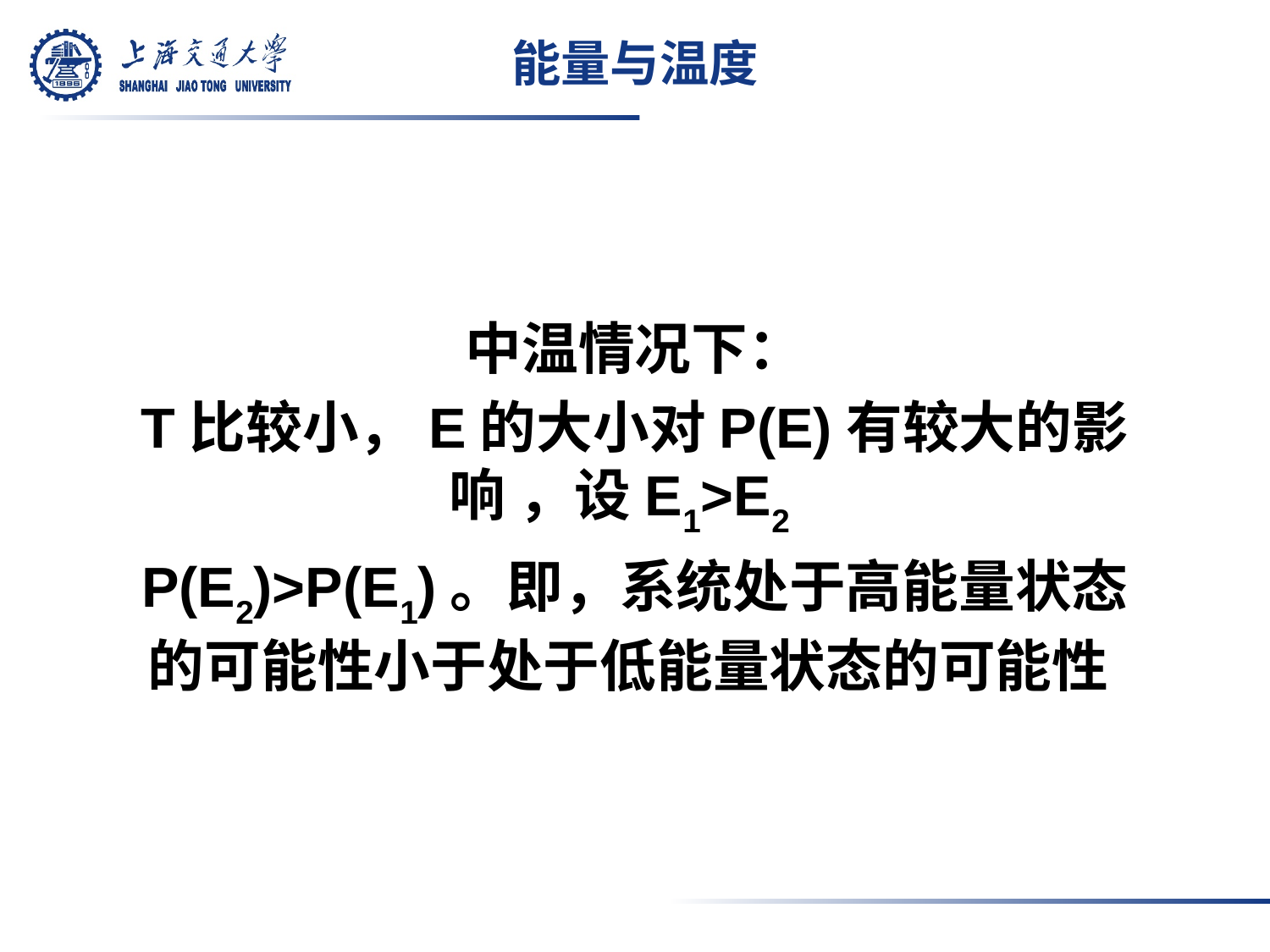

# 能量与温度
中温情况下：
T比较小，E的大小对P(E)有较大的影响 ，设E1>E2
P(E2)>P(E1)。即，系统处于高能量状态的可能性小于处于低能量状态的可能性